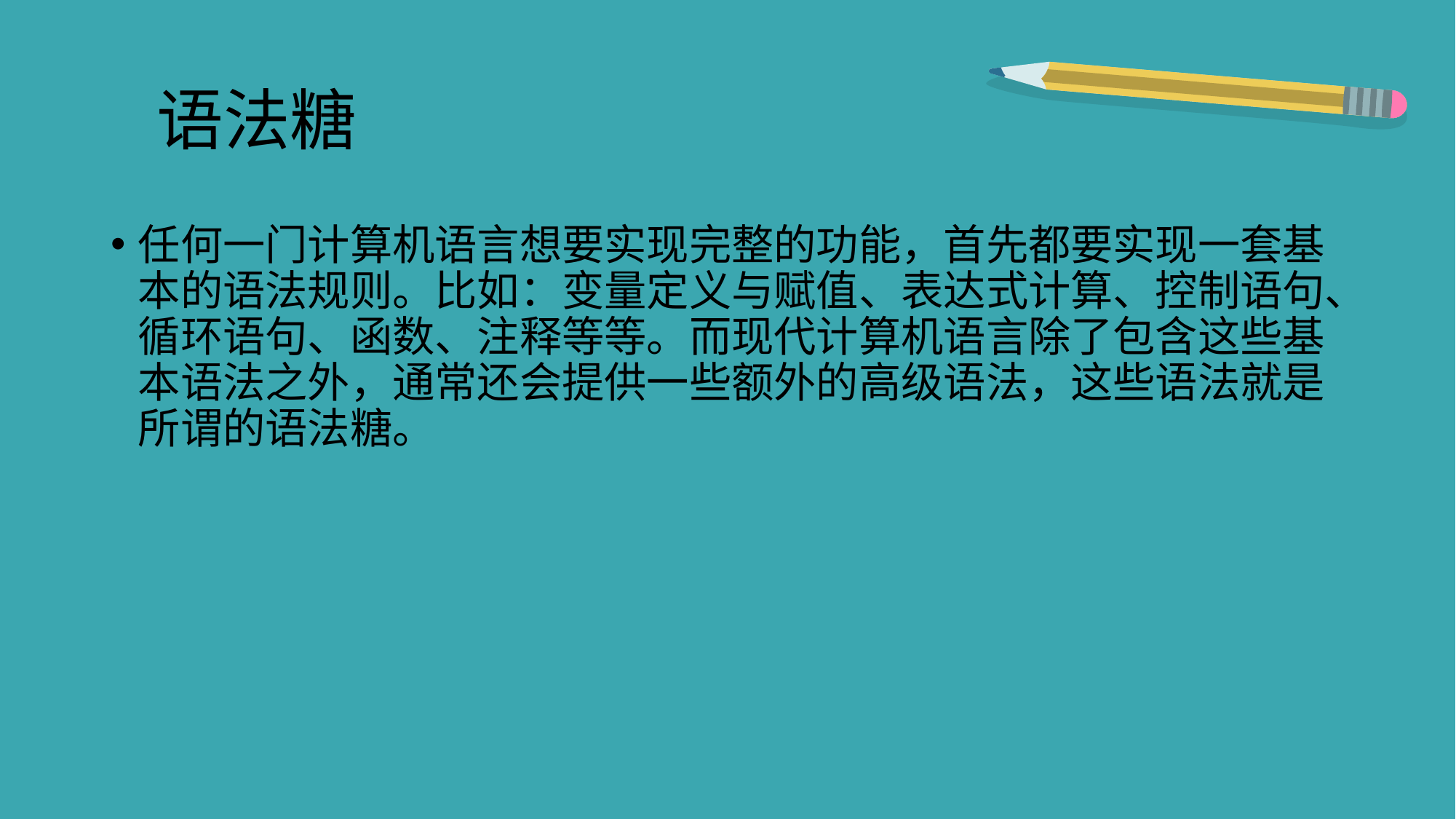

# 语法糖

任何一门计算机语言想要实现完整的功能，首先都要实现一套基本的语法规则。比如：变量定义与赋值、表达式计算、控制语句、循环语句、函数、注释等等。而现代计算机语言除了包含这些基本语法之外，通常还会提供一些额外的高级语法，这些语法就是所谓的语法糖。